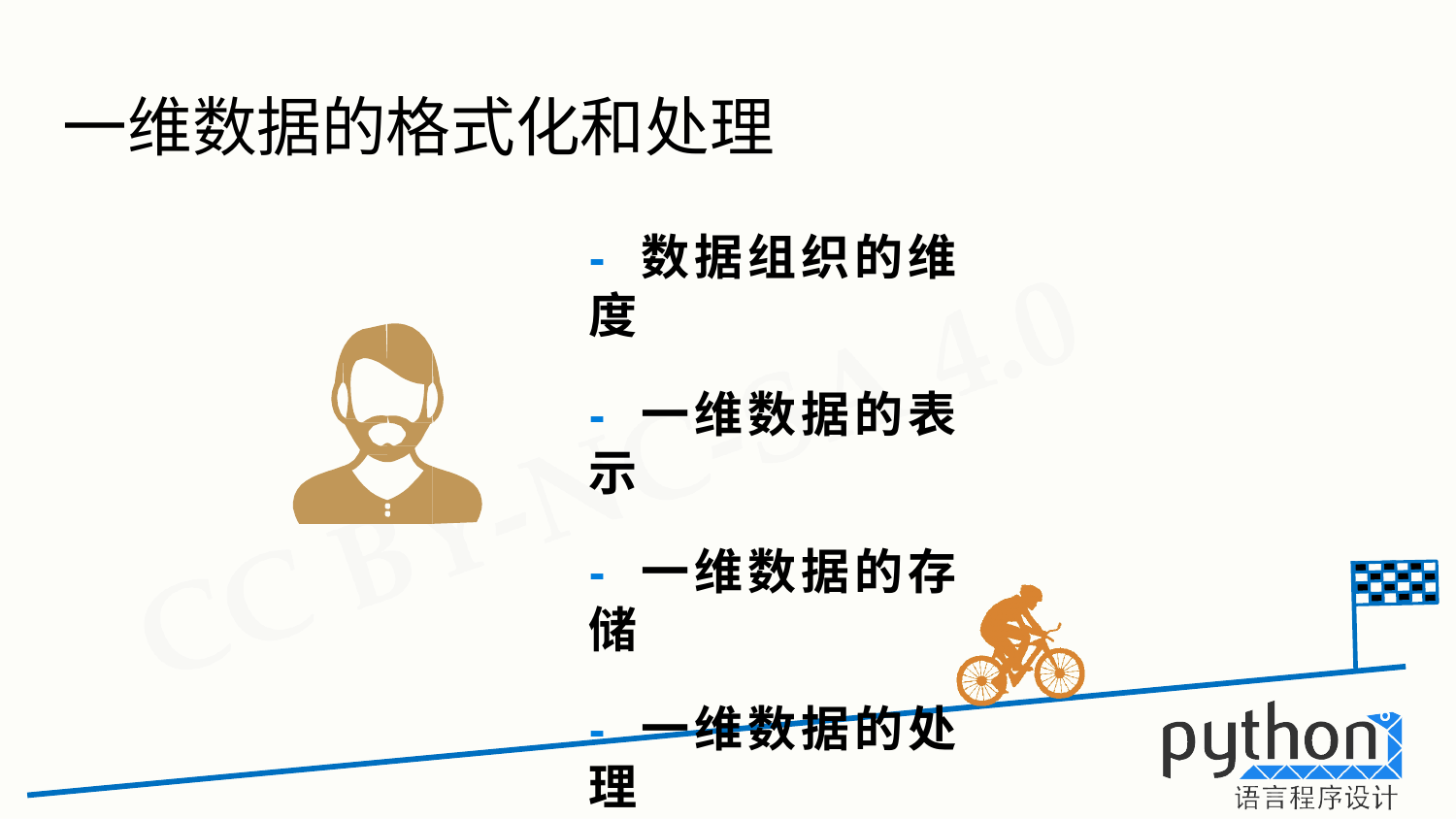

# 一维数据的格式化和处理
-	数据组织的维度
-	一维数据的表示
-	一维数据的存储
-	一维数据的处理